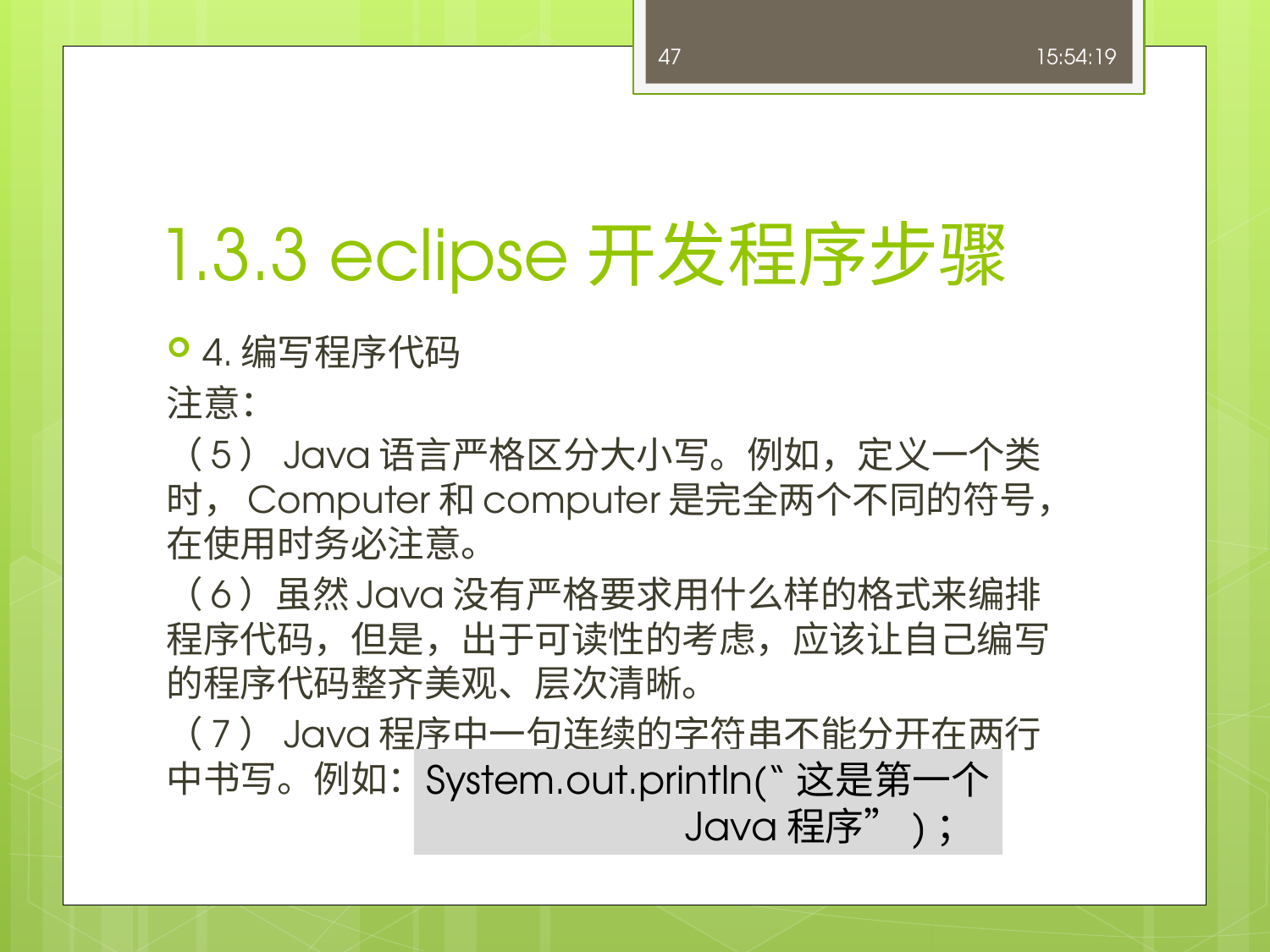

47
15:54:19
# 1.3.3 eclipse开发程序步骤
4.编写程序代码
注意：
（5）Java语言严格区分大小写。例如，定义一个类时，Computer和computer是完全两个不同的符号，在使用时务必注意。
（6）虽然Java没有严格要求用什么样的格式来编排程序代码，但是，出于可读性的考虑，应该让自己编写的程序代码整齐美观、层次清晰。
（7）Java程序中一句连续的字符串不能分开在两行中书写。例如：
System.out.println(“这是第一个
                        Java程序”)；